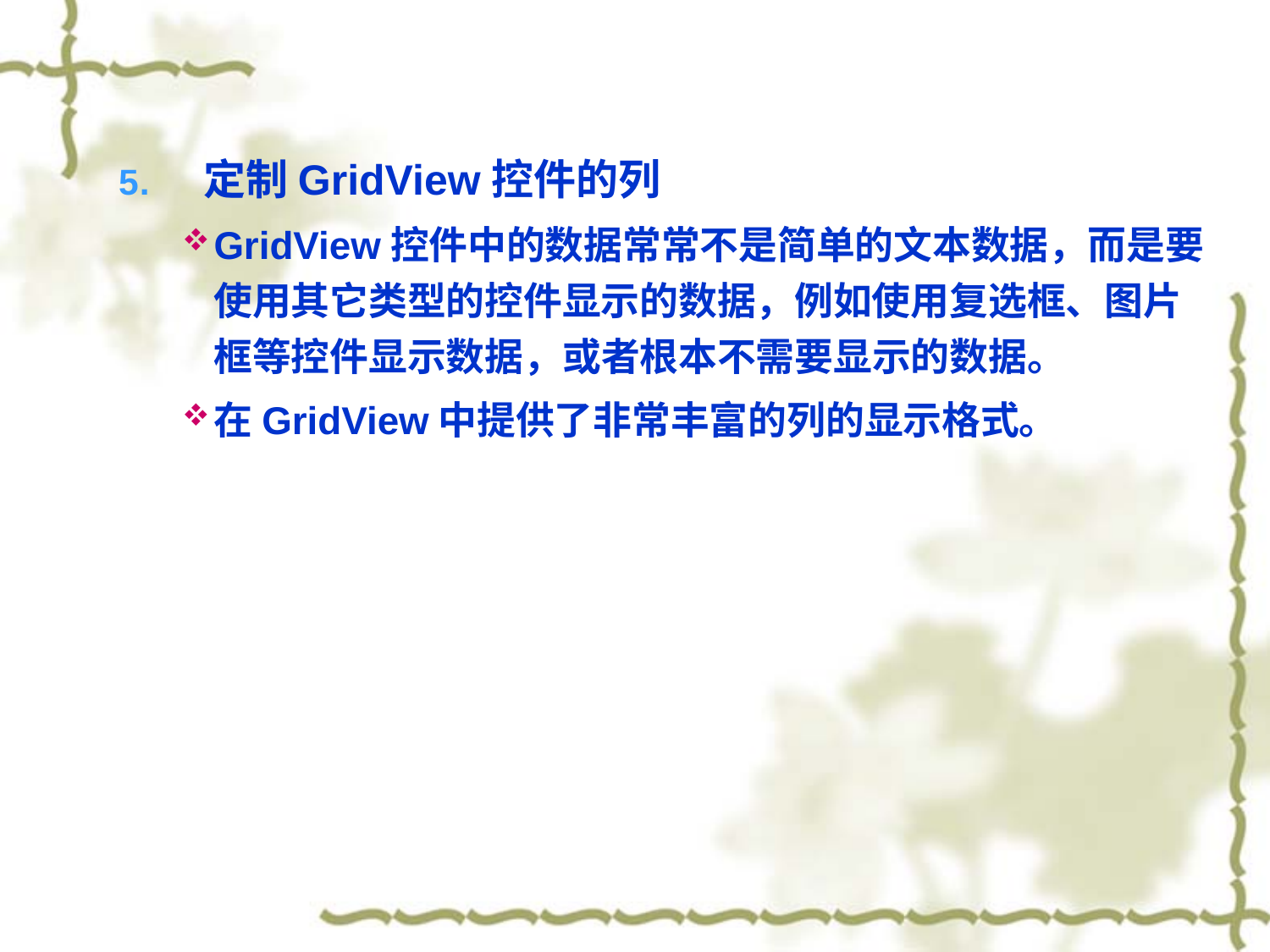

定制GridView控件的列
GridView控件中的数据常常不是简单的文本数据，而是要使用其它类型的控件显示的数据，例如使用复选框、图片框等控件显示数据，或者根本不需要显示的数据。
在GridView中提供了非常丰富的列的显示格式。